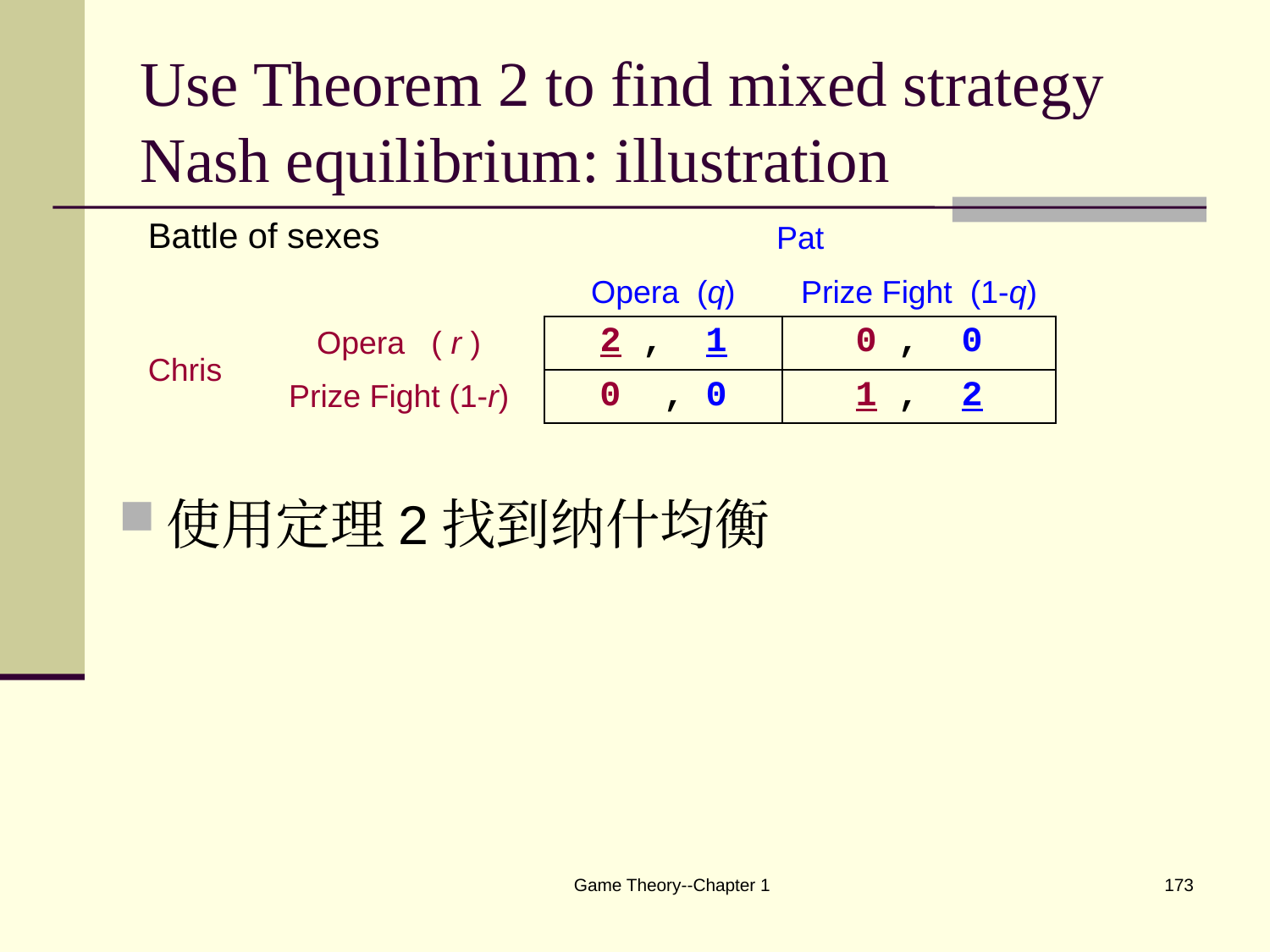

# Use Theorem 2 to find mixed strategy Nash equilibrium: illustration
| Battle of sexes |  | Pat |  |
| --- | --- | --- | --- |
|  |  | Opera (q) | Prize Fight (1-q) |
| Chris | Opera ( r ) | 2 , 1 | 0 , 0 |
|  | Prize Fight (1-r) | 0 , 0 | 1 , 2 |
使用定理2找到纳什均衡
Game Theory--Chapter 1
173